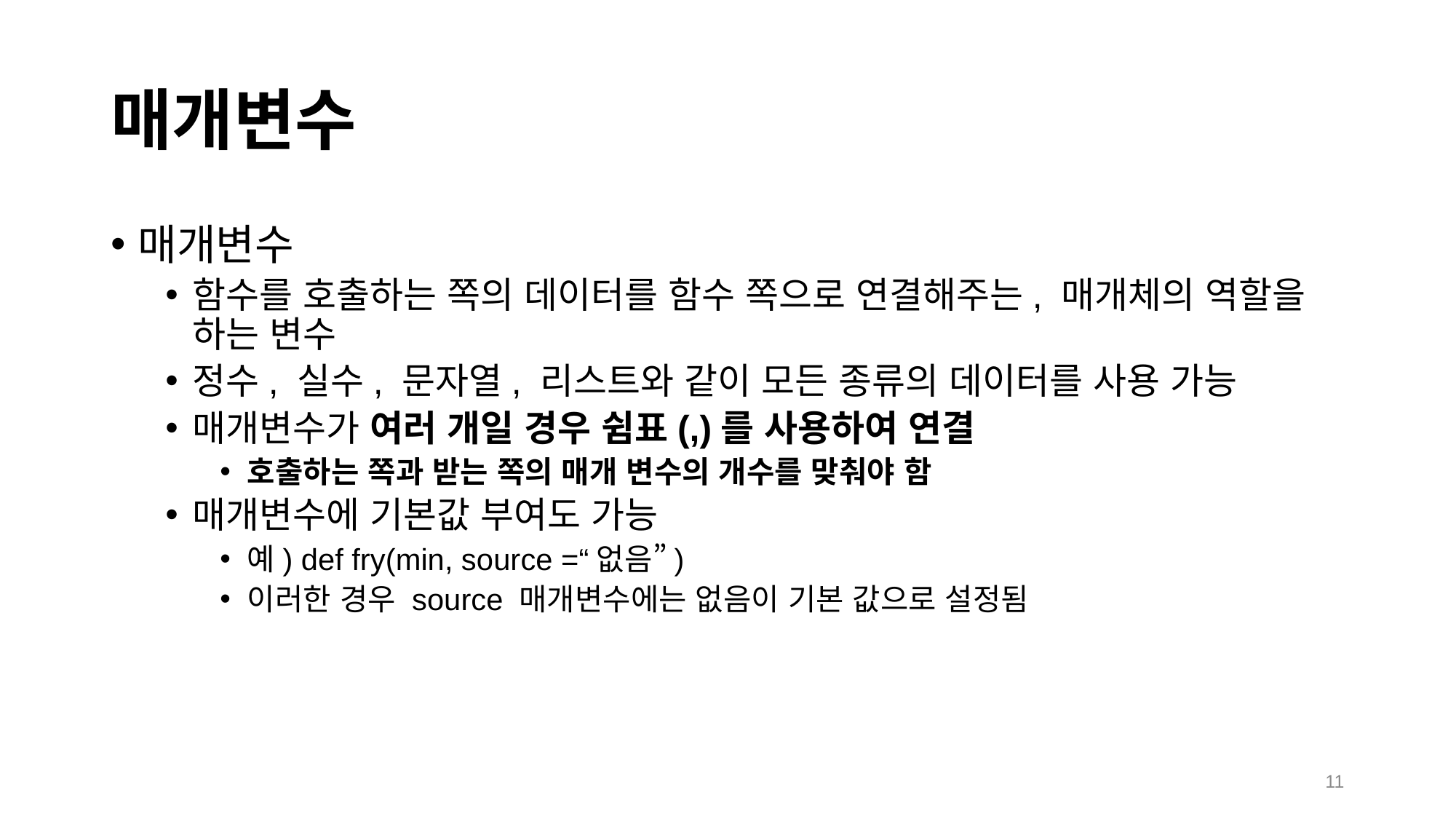

# 매개변수
매개변수
함수를 호출하는 쪽의 데이터를 함수 쪽으로 연결해주는, 매개체의 역할을 하는 변수
정수, 실수, 문자열, 리스트와 같이 모든 종류의 데이터를 사용 가능
매개변수가 여러 개일 경우 쉼표(,)를 사용하여 연결
호출하는 쪽과 받는 쪽의 매개 변수의 개수를 맞춰야 함
매개변수에 기본값 부여도 가능
예) def fry(min, source =“없음”)
이러한 경우 source 매개변수에는 없음이 기본 값으로 설정됨

11